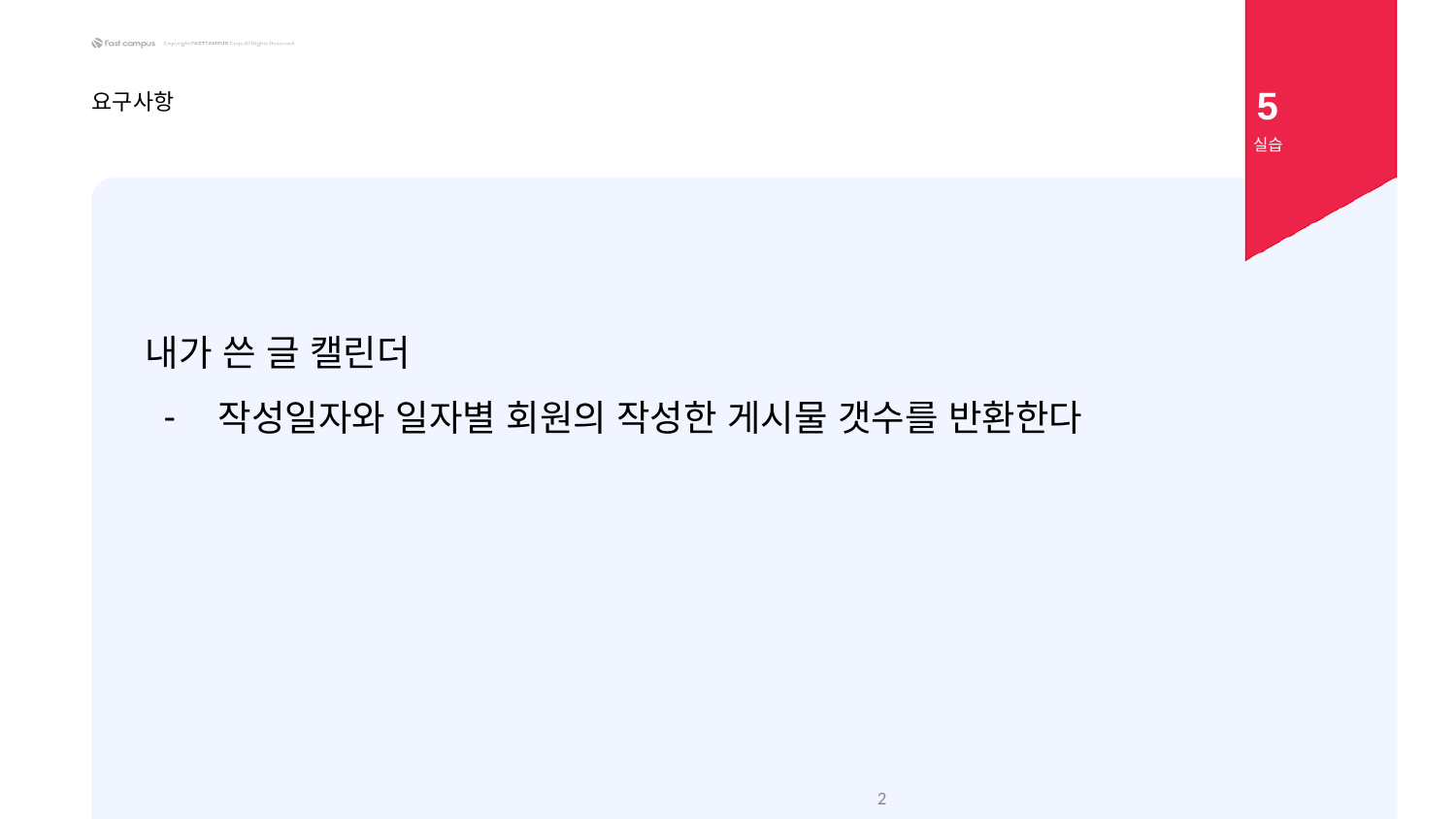

5
요구사항
 실습
내가 쓴 글 캘린더
작성일자와 일자별 회원의 작성한 게시물 갯수를 반환한다
2